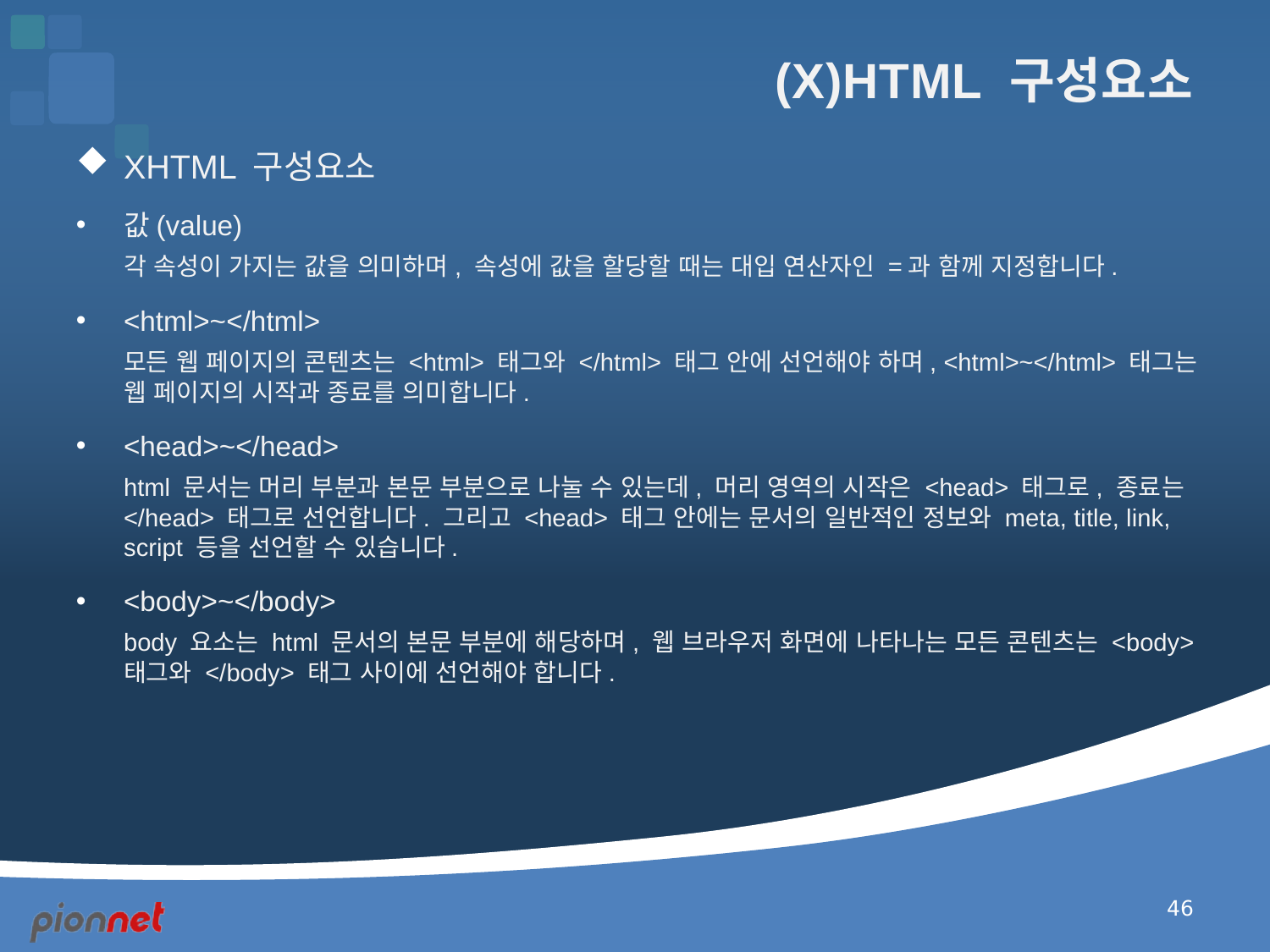

# (X)HTML 구성요소
XHTML 구성요소
값(value)
	각 속성이 가지는 값을 의미하며, 속성에 값을 할당할 때는 대입 연산자인 =과 함께 지정합니다.
<html>~</html>
	모든 웹 페이지의 콘텐츠는 <html> 태그와 </html> 태그 안에 선언해야 하며, <html>~</html> 태그는 웹 페이지의 시작과 종료를 의미합니다.
<head>~</head>
	html 문서는 머리 부분과 본문 부분으로 나눌 수 있는데, 머리 영역의 시작은 <head> 태그로, 종료는 </head> 태그로 선언합니다. 그리고 <head> 태그 안에는 문서의 일반적인 정보와 meta, title, link, script 등을 선언할 수 있습니다.
<body>~</body>
	body 요소는 html 문서의 본문 부분에 해당하며, 웹 브라우저 화면에 나타나는 모든 콘텐츠는 <body> 태그와 </body> 태그 사이에 선언해야 합니다.

46